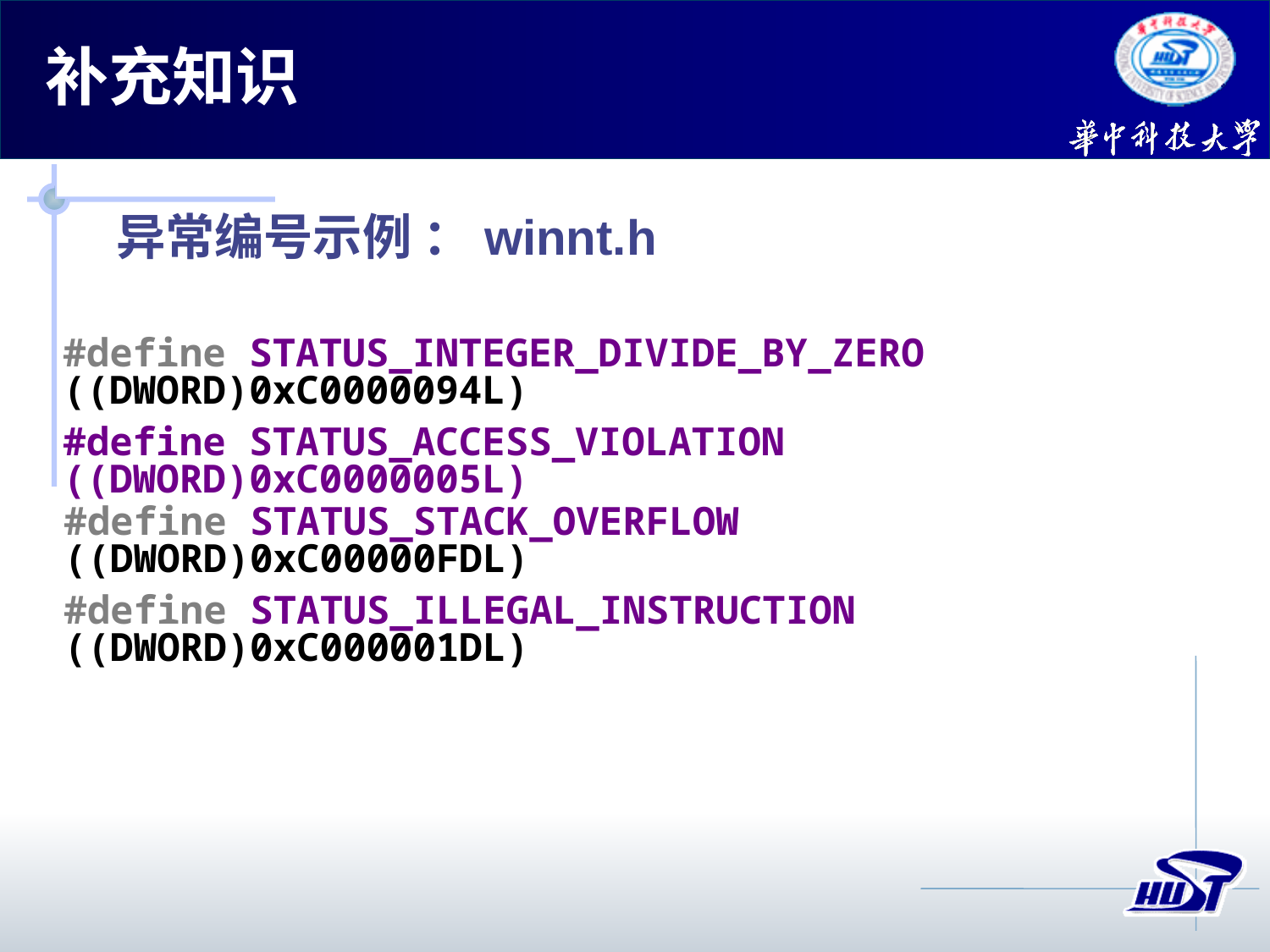

补充知识
异常编号示例 ：winnt.h
#define STATUS_INTEGER_DIVIDE_BY_ZERO ((DWORD)0xC0000094L)
#define STATUS_ACCESS_VIOLATION ((DWORD)0xC0000005L)
#define STATUS_STACK_OVERFLOW ((DWORD)0xC00000FDL)
#define STATUS_ILLEGAL_INSTRUCTION  ((DWORD)0xC000001DL)